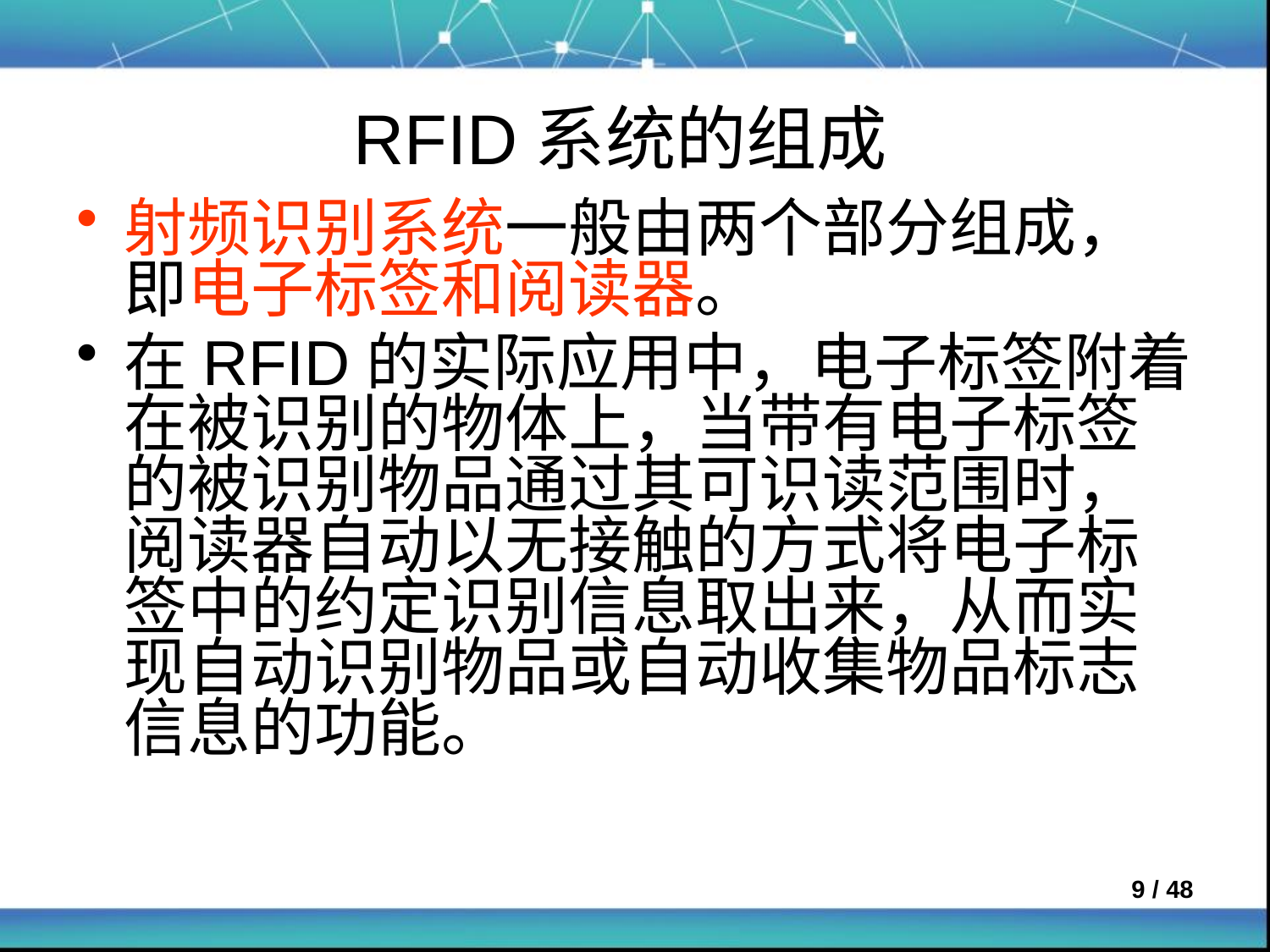

# RFID系统的组成
射频识别系统一般由两个部分组成，即电子标签和阅读器。
在RFID的实际应用中，电子标签附着在被识别的物体上，当带有电子标签的被识别物品通过其可识读范围时，阅读器自动以无接触的方式将电子标签中的约定识别信息取出来，从而实现自动识别物品或自动收集物品标志信息的功能。
9 / 48